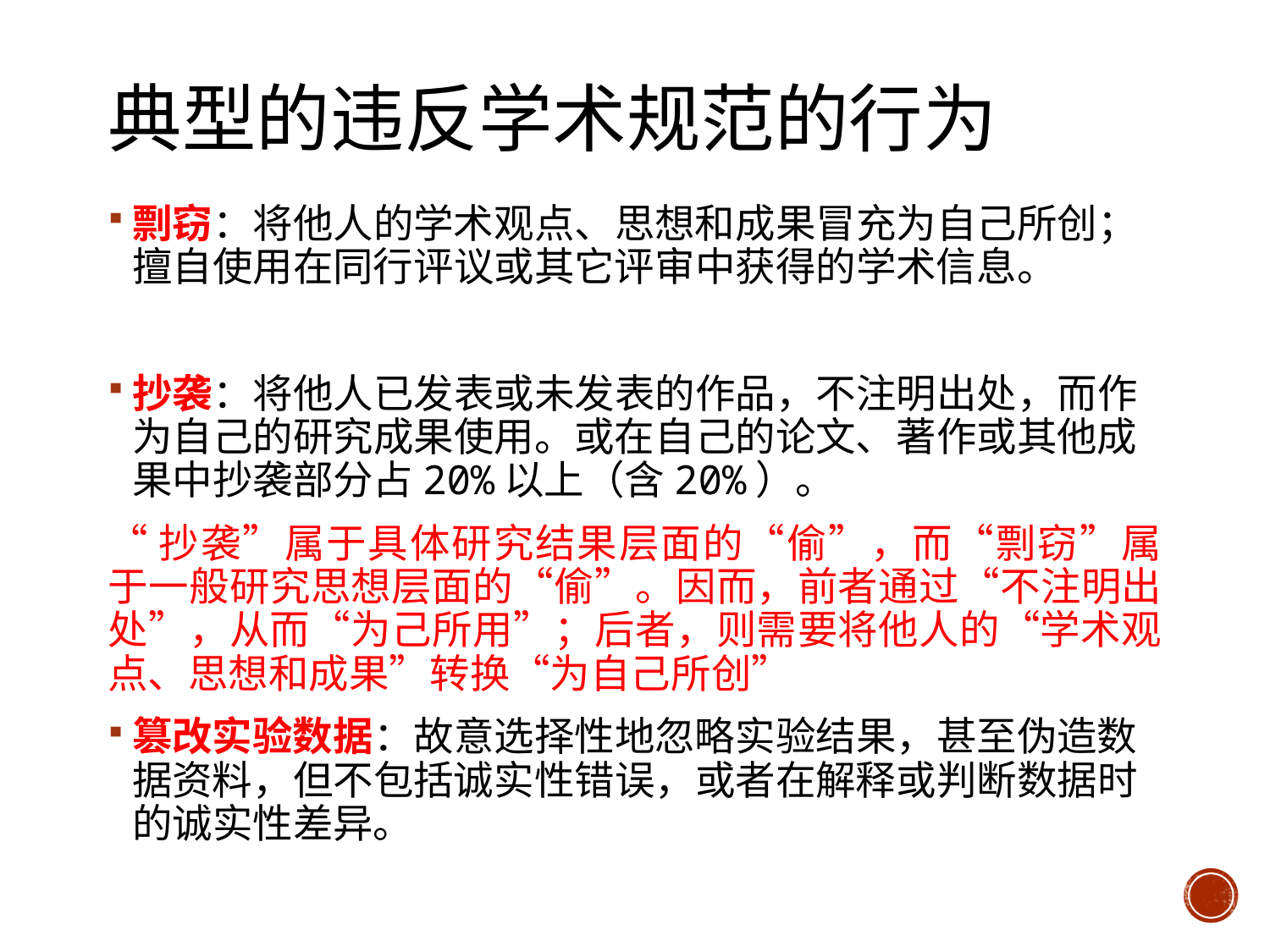

# 典型的违反学术规范的行为
剽窃：将他人的学术观点、思想和成果冒充为自己所创；擅自使用在同行评议或其它评审中获得的学术信息。

抄袭：将他人已发表或未发表的作品，不注明出处，而作为自己的研究成果使用。或在自己的论文、著作或其他成果中抄袭部分占20%以上（含20%）。
“抄袭”属于具体研究结果层面的“偷”，而“剽窃”属于一般研究思想层面的“偷”。因而，前者通过“不注明出处”，从而“为己所用”；后者，则需要将他人的“学术观点、思想和成果”转换“为自己所创”
篡改实验数据：故意选择性地忽略实验结果，甚至伪造数据资料，但不包括诚实性错误，或者在解释或判断数据时的诚实性差异。